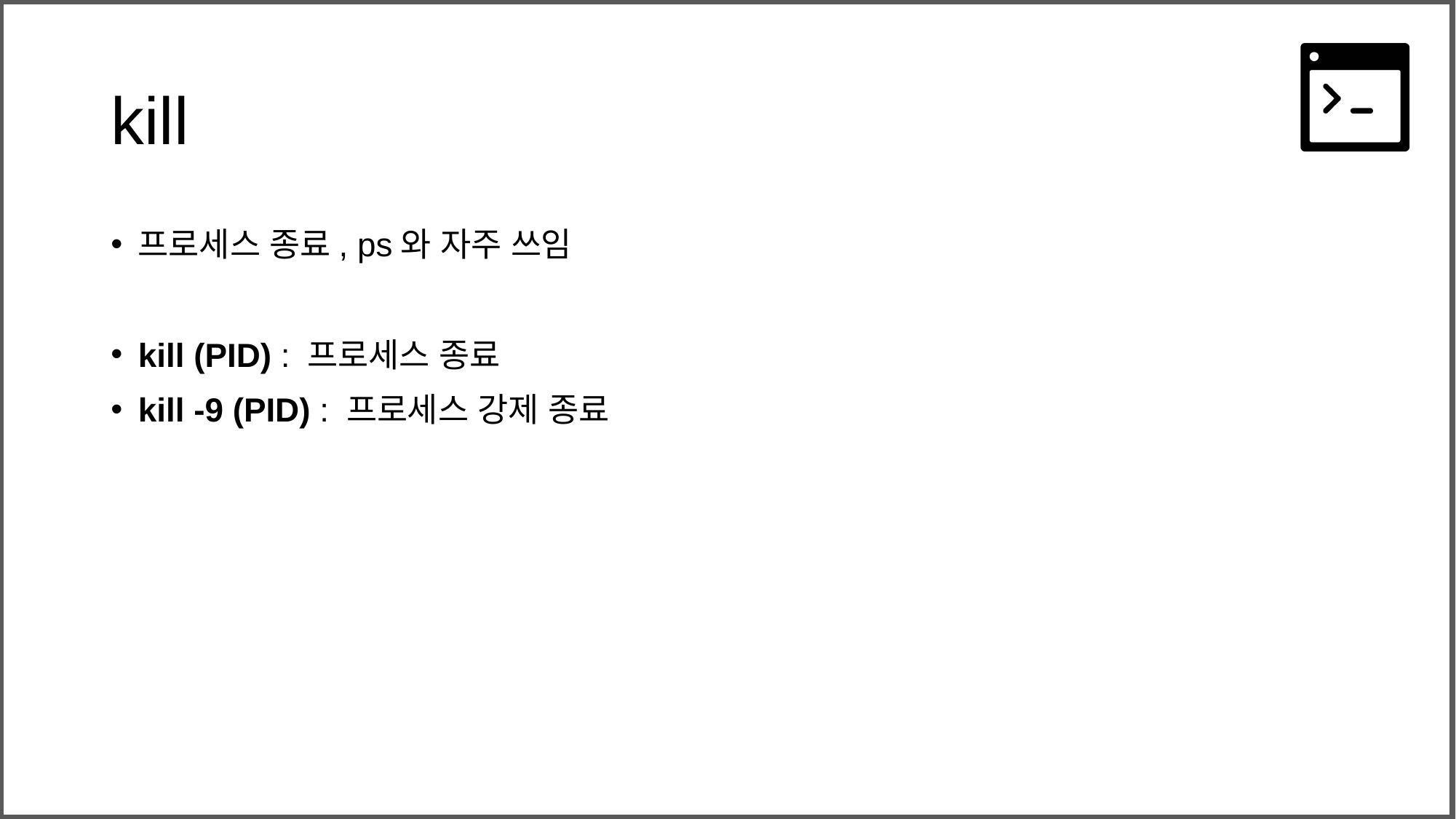

# kill
프로세스 종료, ps와 자주 쓰임

kill (PID) : 프로세스 종료
kill -9 (PID) : 프로세스 강제 종료